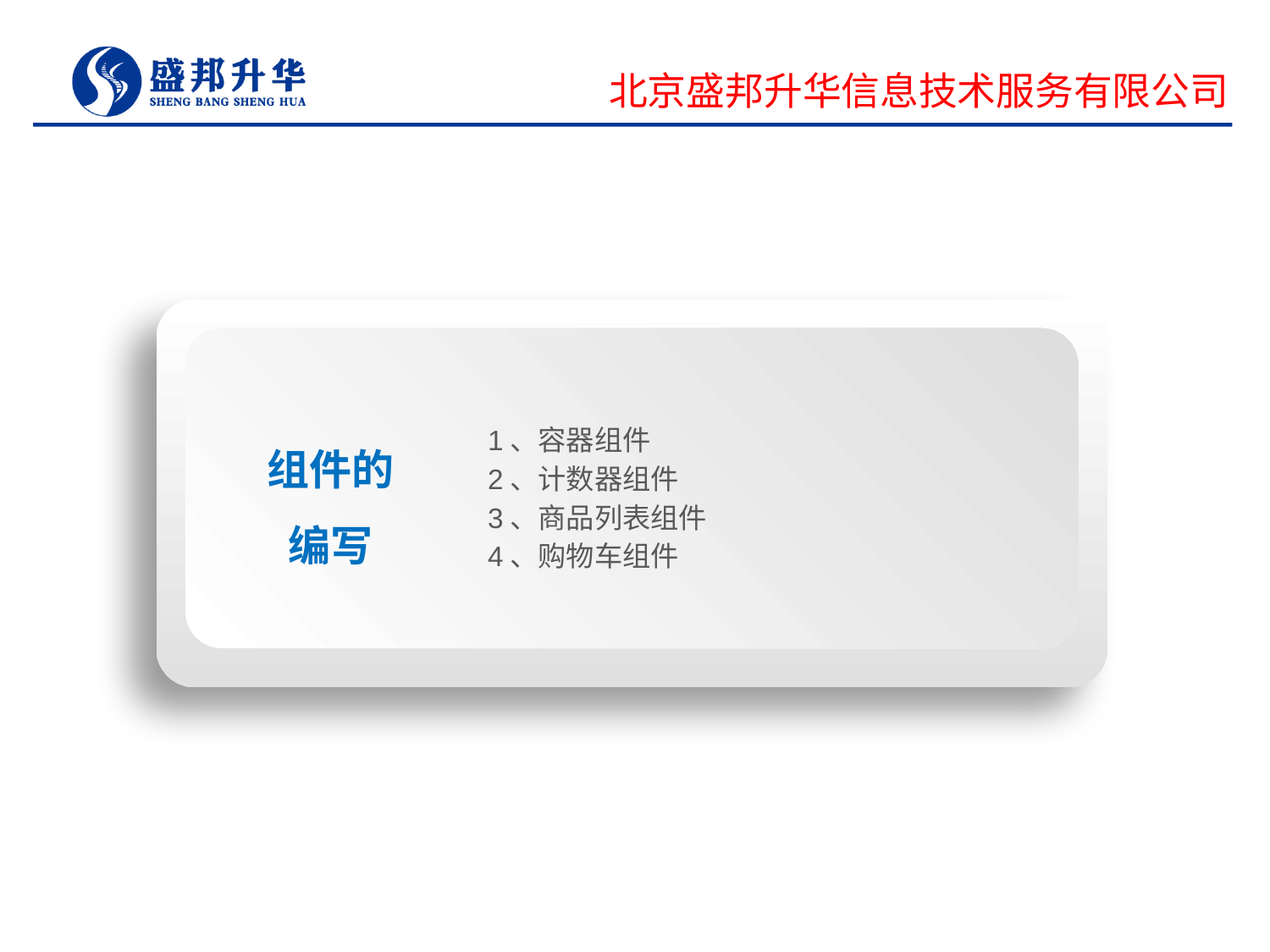

北京盛邦升华信息技术服务有限公司

组件的编写
1、容器组件
2、计数器组件
3、商品列表组件
4、购物车组件